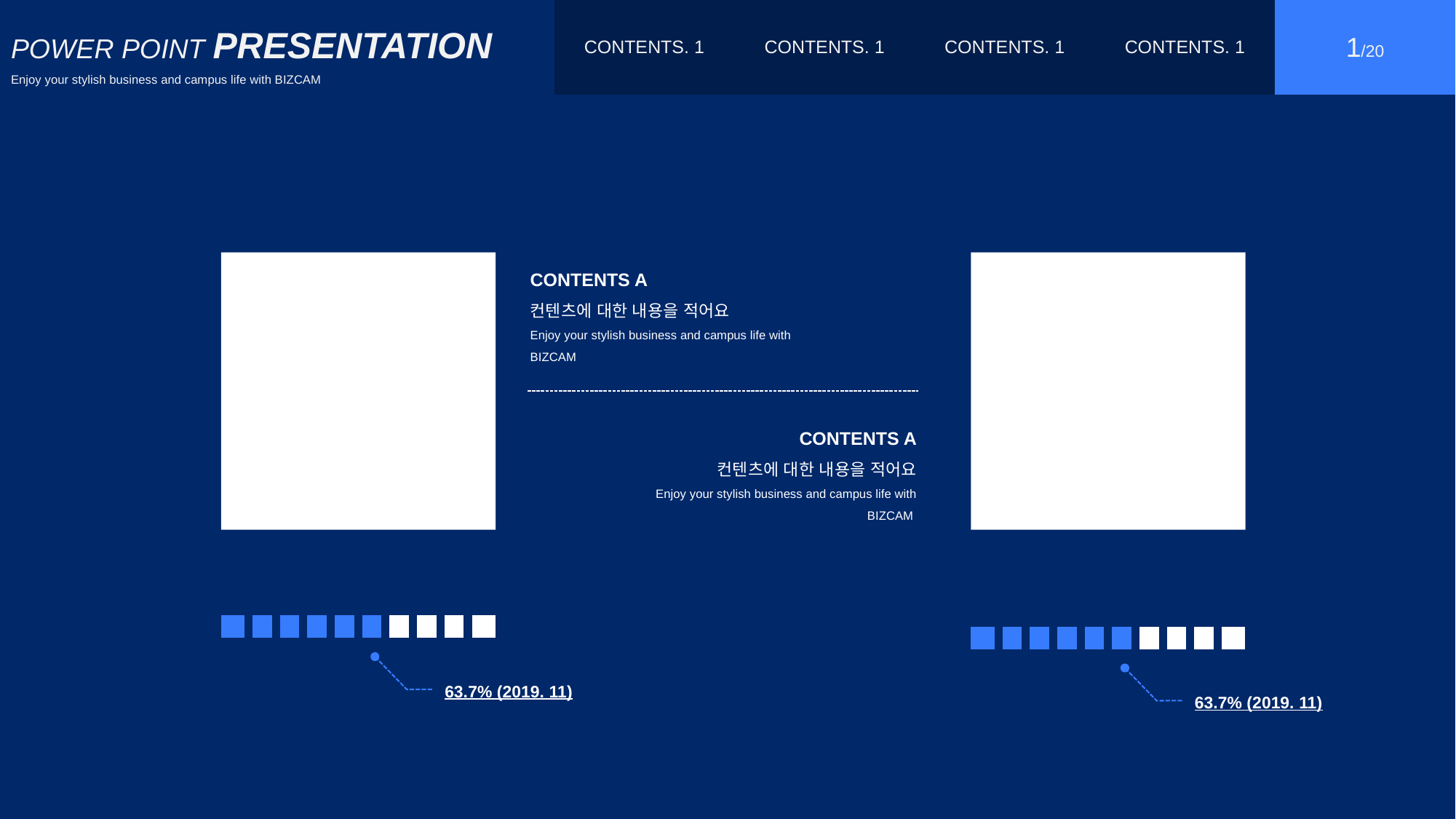

| POWER POINT PRESENTATION Enjoy your stylish business and campus life with BIZCAM | CONTENTS. 1 | CONTENTS. 1 | CONTENTS. 1 | CONTENTS. 1 | 1/20 |
| --- | --- | --- | --- | --- | --- |

CONTENTS A
컨텐츠에 대한 내용을 적어요
Enjoy your stylish business and campus life with BIZCAM

CONTENTS A
컨텐츠에 대한 내용을 적어요
Enjoy your stylish business and campus life with BIZCAM
|  |  |  |  |  |  |  |  |  |  |
| --- | --- | --- | --- | --- | --- | --- | --- | --- | --- |
|  |  |  |  |  |  |  |  |  |  |
| --- | --- | --- | --- | --- | --- | --- | --- | --- | --- |
63.7% (2019. 11)
63.7% (2019. 11)